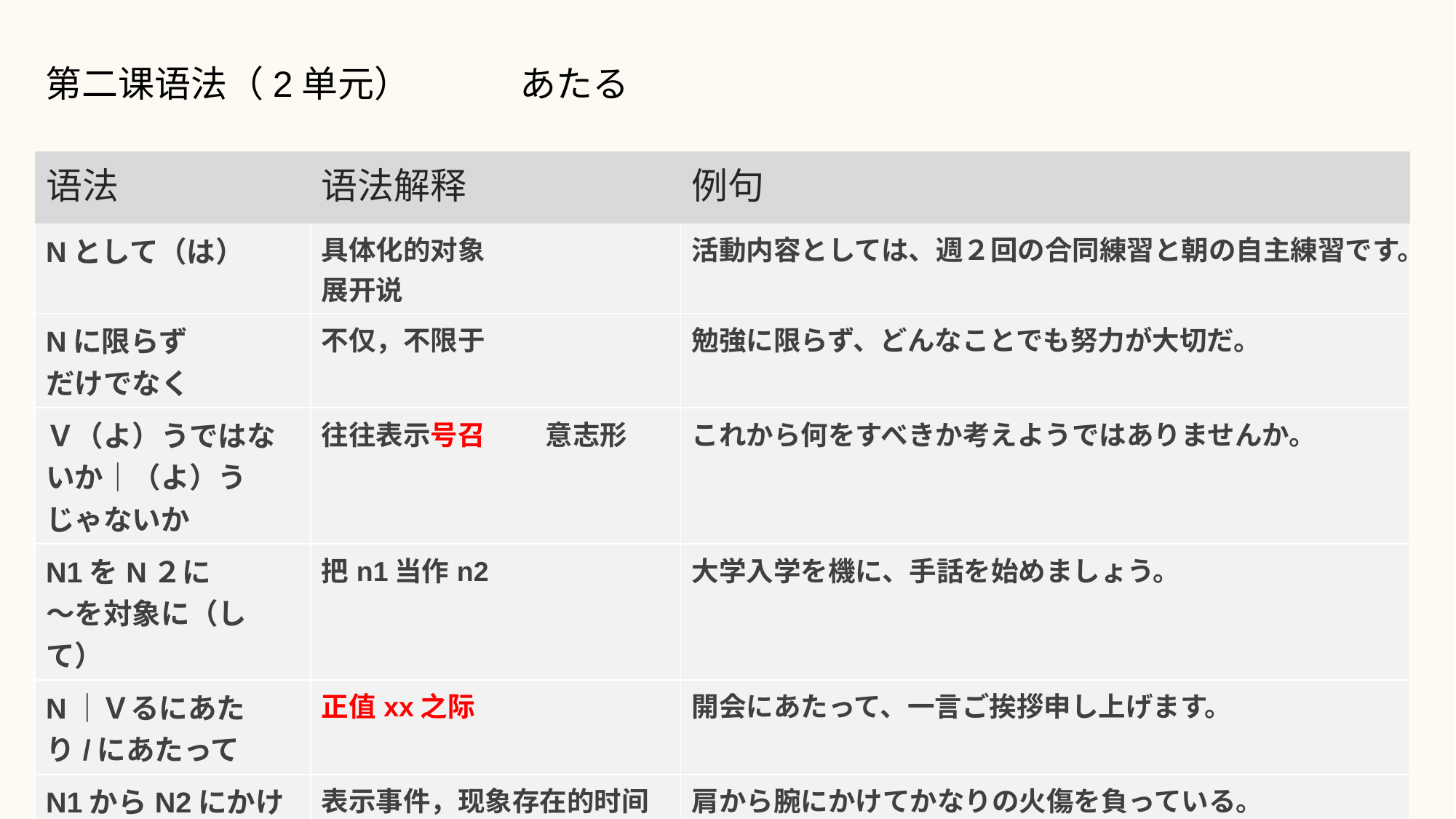

第二课语法（2单元）　　　あたる
| 语法 | 语法解释 | 例句 |
| --- | --- | --- |
| Nとして（は） | 具体化的对象 展开说 | 活動内容としては、週２回の合同練習と朝の自主練習です。 |
| Nに限らず だけでなく | 不仅，不限于 | 勉強に限らず、どんなことでも努力が大切だ。 |
| Ｖ（よ）うではないか｜（よ）うじゃないか | 往往表示号召　　 意志形 | これから何をすべきか考えようではありませんか。 |
| N1をN２に ～を対象に（して） | 把n1当作n2 | 大学入学を機に、手話を始めましょう。 |
| N｜Ｖるにあたり/にあたって | 正值xx之际 | 開会にあたって、一言ご挨拶申し上げます。 |
| N1からN2にかけて ～から～まで | 表示事件，现象存在的时间或者空间范围 | 肩から腕にかけてかなりの火傷を負っている。 |
| ～やら～やら | 表示同类事物并列 消极 | 皆で温泉に行って、飲むやら歌うやら、大騒ぎした。 |